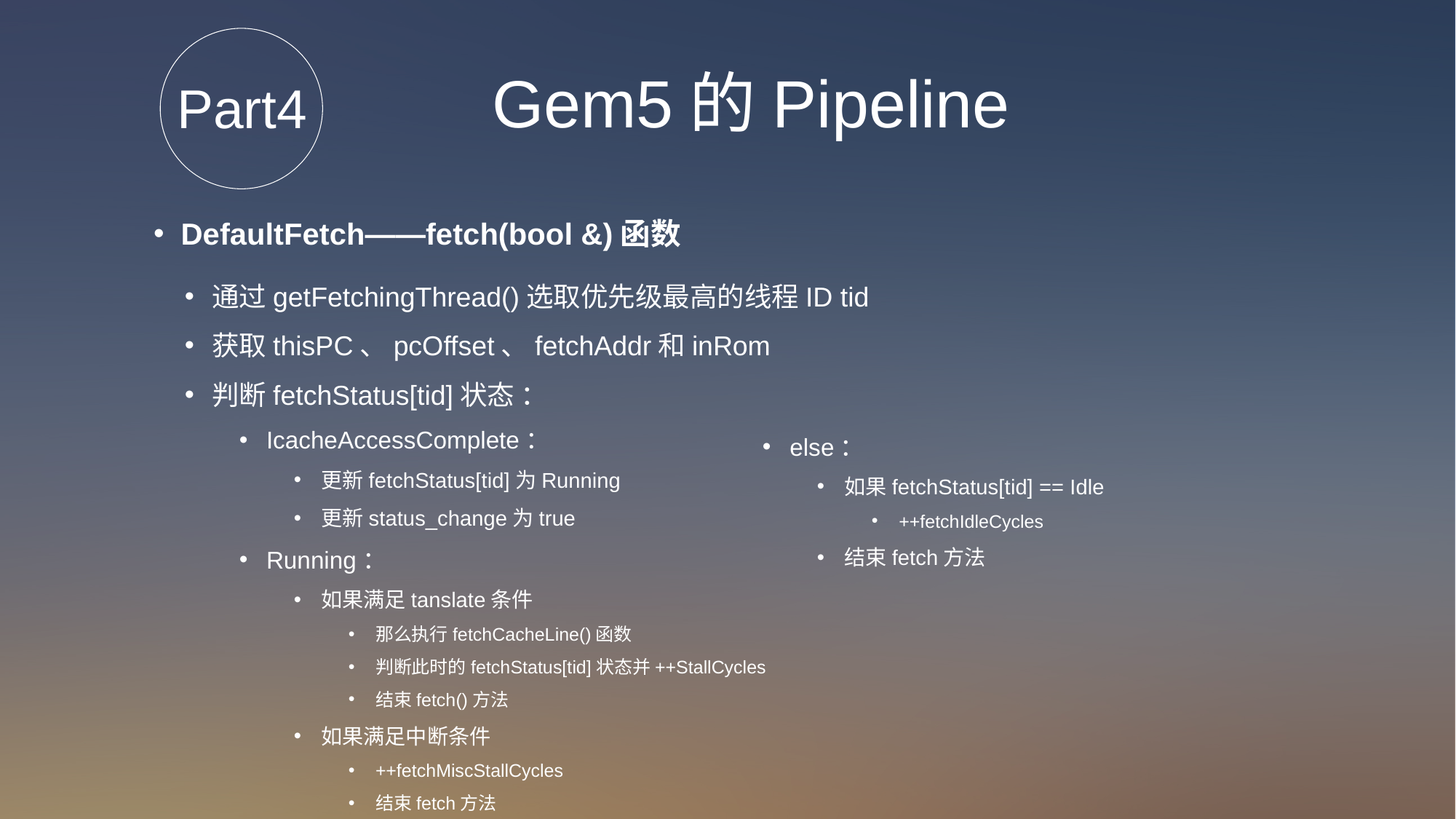

Gem5的Pipeline
Part4
DefaultFetch——fetch(bool &)函数
通过getFetchingThread()选取优先级最高的线程ID tid
获取thisPC、pcOffset、fetchAddr和inRom
判断fetchStatus[tid]状态 ：
IcacheAccessComplete：
更新fetchStatus[tid]为Running
更新status_change为true
Running：
如果满足tanslate条件
那么执行fetchCacheLine()函数
判断此时的fetchStatus[tid]状态并++StallCycles
结束fetch()方法
如果满足中断条件
++fetchMiscStallCycles
结束fetch方法

else：
如果fetchStatus[tid] == Idle
++fetchIdleCycles
结束fetch方法